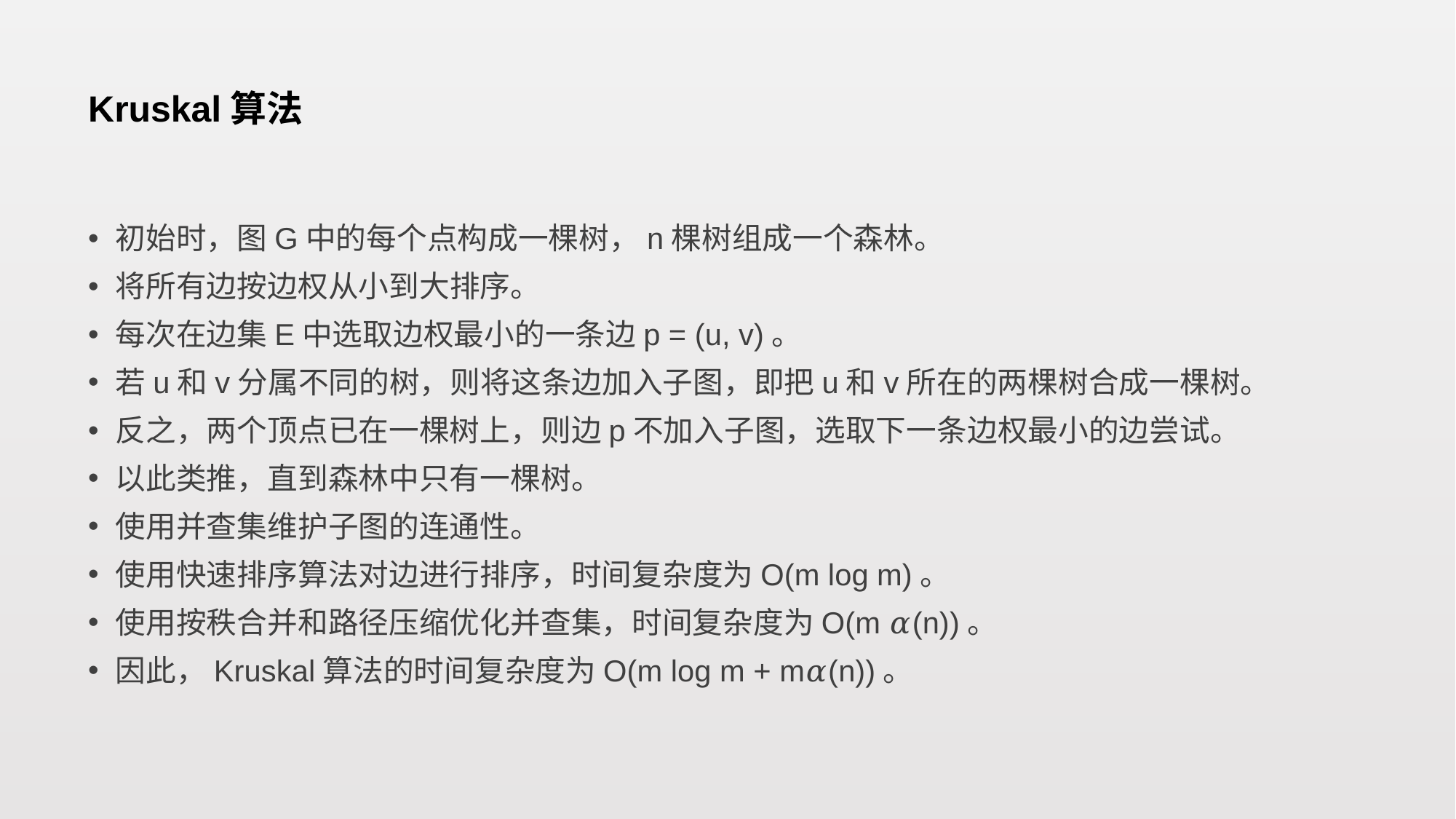

# Kruskal算法
初始时，图G中的每个点构成一棵树，n棵树组成一个森林。
将所有边按边权从小到大排序。
每次在边集E中选取边权最小的一条边p = (u, v)。
若u和v分属不同的树，则将这条边加入子图，即把u和v所在的两棵树合成一棵树。
反之，两个顶点已在一棵树上，则边p不加入子图，选取下一条边权最小的边尝试。
以此类推，直到森林中只有一棵树。
使用并查集维护子图的连通性。
使用快速排序算法对边进行排序，时间复杂度为O(m log m)。
使用按秩合并和路径压缩优化并查集，时间复杂度为O(m 𝛼(n))。
因此，Kruskal算法的时间复杂度为O(m log m + m𝛼(n))。